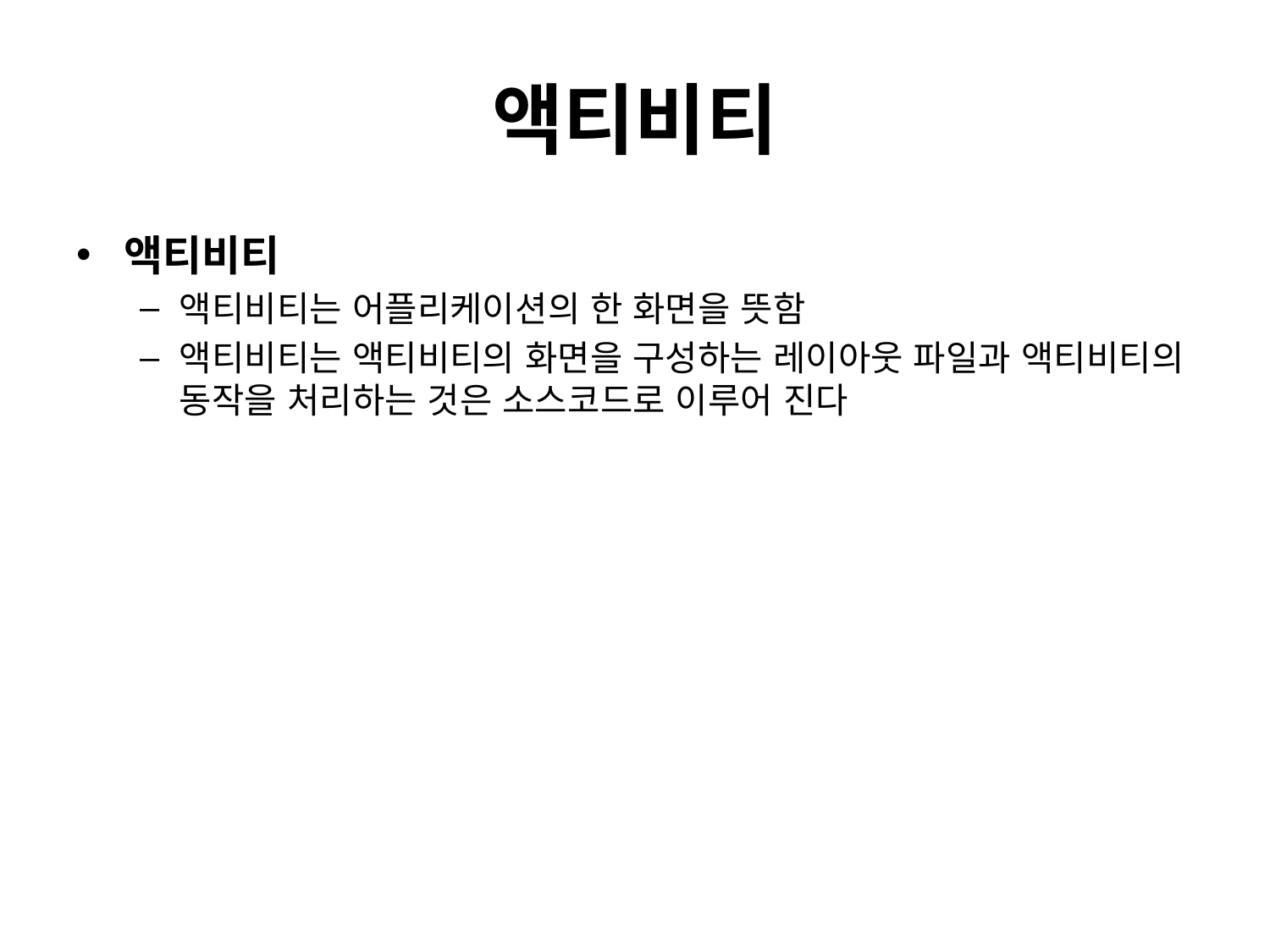

# 액티비티
액티비티
액티비티는 어플리케이션의 한 화면을 뜻함
액티비티는 액티비티의 화면을 구성하는 레이아웃 파일과 액티비티의 동작을 처리하는 것은 소스코드로 이루어 진다